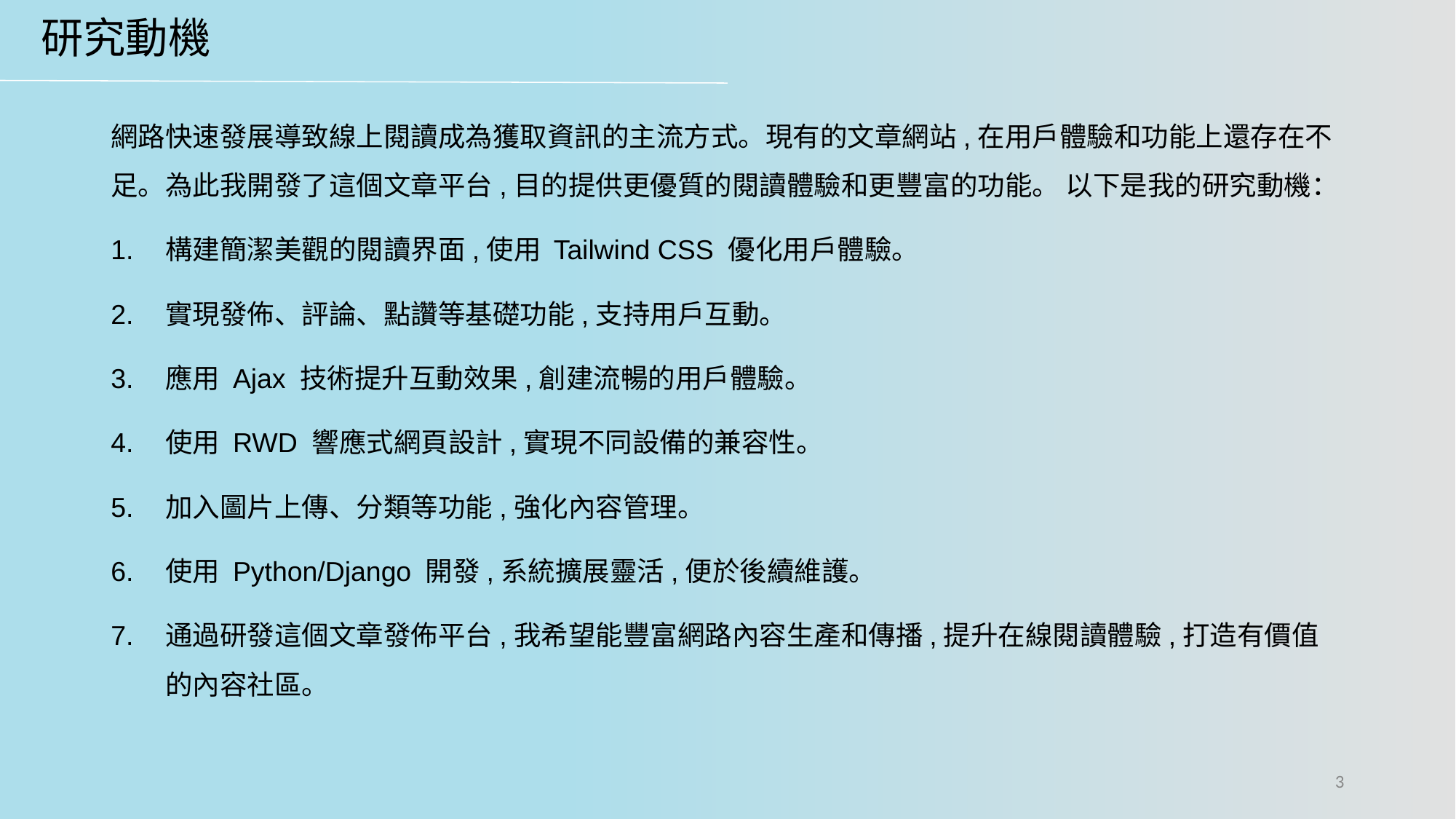

# 研究動機
網路快速發展導致線上閱讀成為獲取資訊的主流方式。現有的文章網站,在用戶體驗和功能上還存在不足。為此我開發了這個文章平台,目的提供更優質的閱讀體驗和更豐富的功能。 以下是我的研究動機：
構建簡潔美觀的閱讀界面,使用 Tailwind CSS 優化用戶體驗。
實現發佈、評論、點讚等基礎功能,支持用戶互動。
應用 Ajax 技術提升互動效果,創建流暢的用戶體驗。
使用 RWD 響應式網頁設計,實現不同設備的兼容性。
加入圖片上傳、分類等功能,強化內容管理。
使用 Python/Django 開發,系統擴展靈活,便於後續維護。
通過研發這個文章發佈平台,我希望能豐富網路內容生產和傳播,提升在線閱讀體驗,打造有價值的內容社區。

3